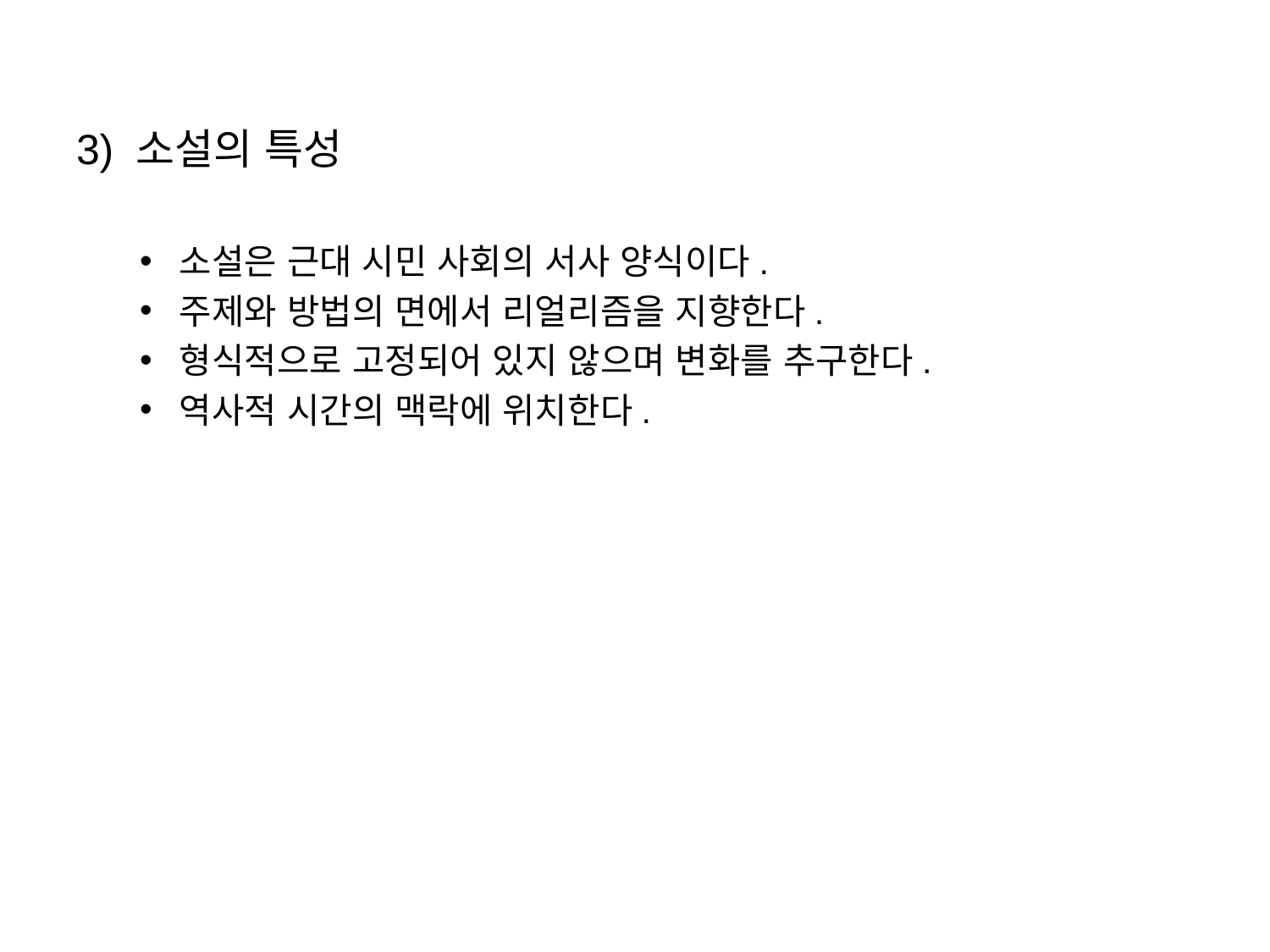

3) 소설의 특성

소설은 근대 시민 사회의 서사 양식이다.
주제와 방법의 면에서 리얼리즘을 지향한다.
형식적으로 고정되어 있지 않으며 변화를 추구한다.
역사적 시간의 맥락에 위치한다.